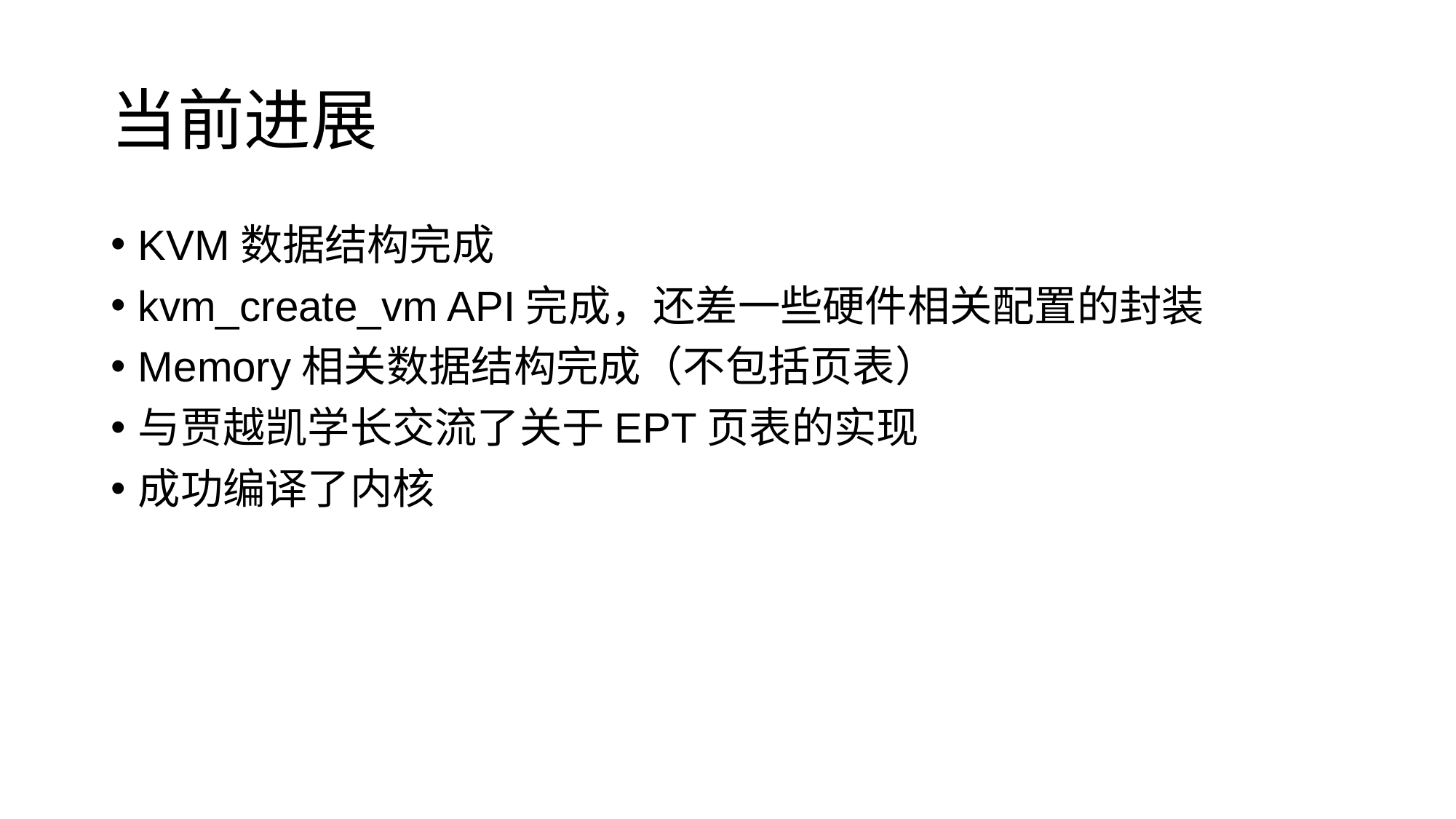

# 当前进展
KVM数据结构完成
kvm_create_vm API完成，还差一些硬件相关配置的封装
Memory相关数据结构完成（不包括页表）
与贾越凯学长交流了关于EPT页表的实现
成功编译了内核